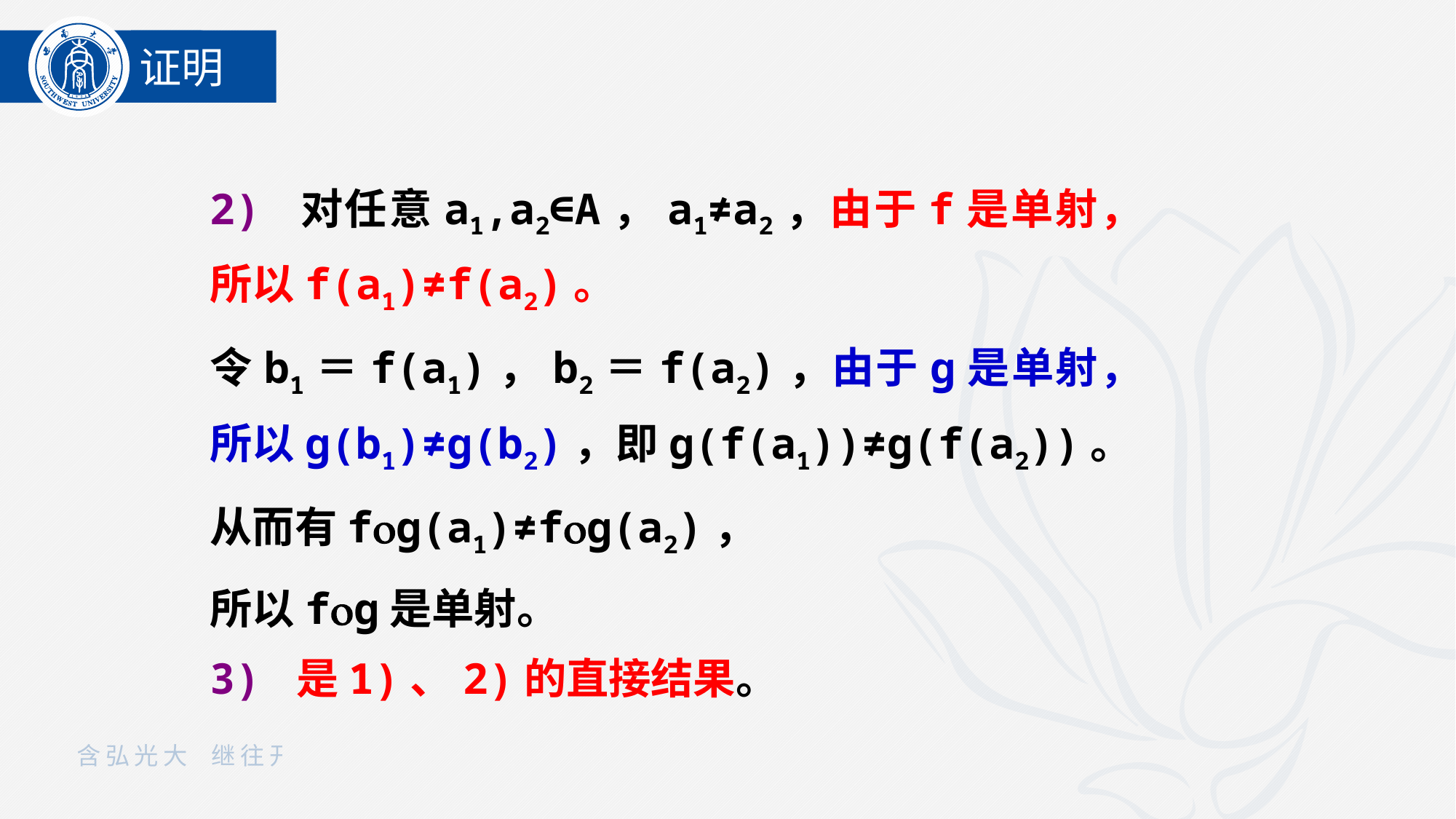

证明
2) 对任意a1,a2∈A，a1≠a2，由于f是单射，所以f(a1)≠f(a2)。
令b1＝f(a1)，b2＝f(a2)，由于g是单射，所以g(b1)≠g(b2)，即g(f(a1))≠g(f(a2))。
从而有fοg(a1)≠fοg(a2)，
所以fοg是单射。
3) 是1)、2)的直接结果。